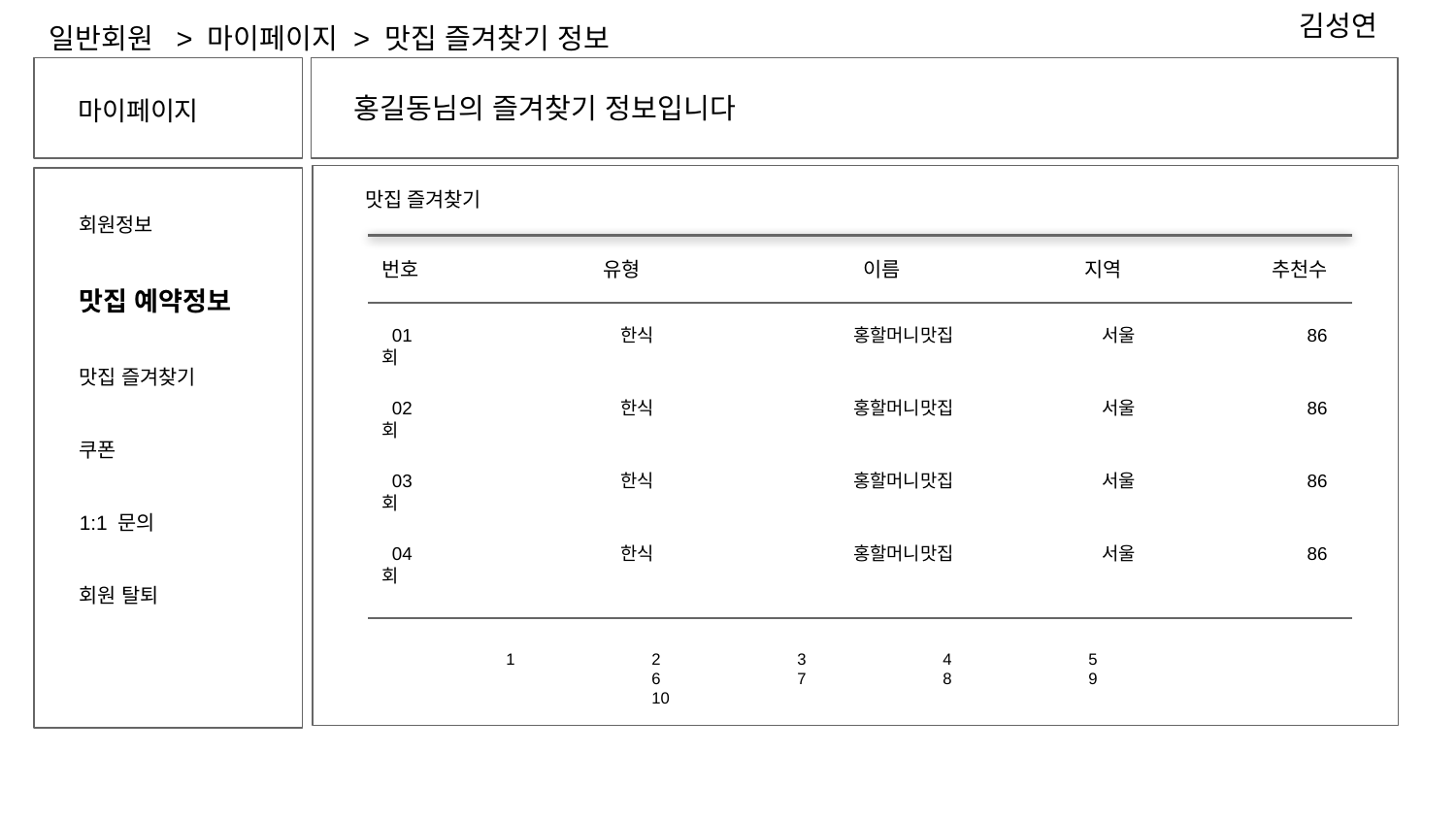

김성연
일반회원  > 마이페이지 > 맛집 즐겨찾기 정보

홍길동님의 즐겨찾기 정보입니다

마이페이지

맛집 즐겨찾기
회원정보

맛집 예약정보

맛집 즐겨찾기

쿠폰

1:1 문의

회원 탈퇴
번호                                 유형                                        이름                                 지역                           추천수
  01                                        한식                                       홍할머니맛집                             서울                                 86회
  02                                        한식                                       홍할머니맛집                             서울                                 86회
  03                                        한식                                       홍할머니맛집                             서울                                 86회
  04                                        한식                                       홍할머니맛집                             서울                                 86회
1	2	3	4	5	6	7	8	9	10